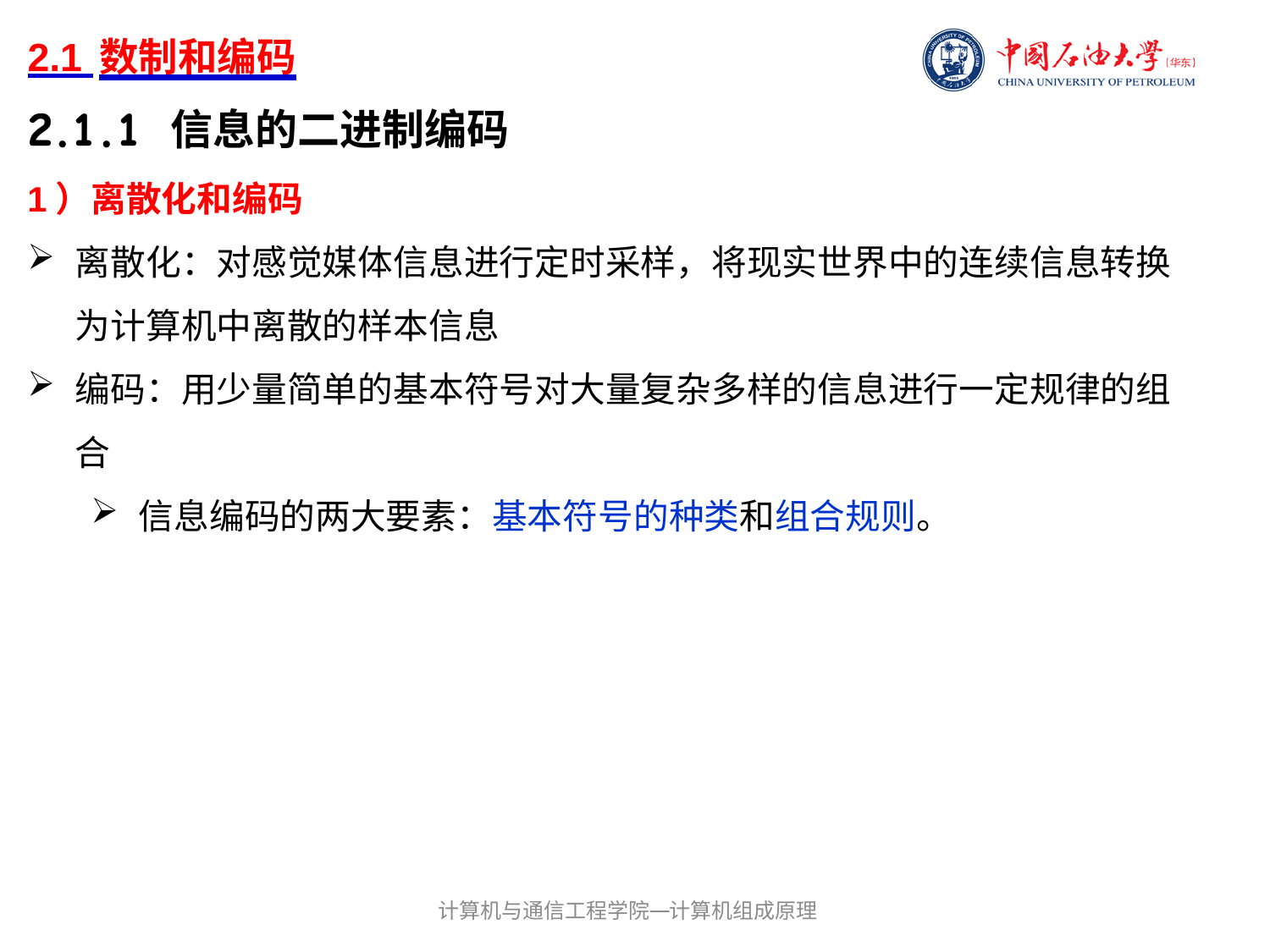

# 2.1 数制和编码
2.1.1 信息的二进制编码
1）离散化和编码
离散化：对感觉媒体信息进行定时采样，将现实世界中的连续信息转换为计算机中离散的样本信息
编码：用少量简单的基本符号对大量复杂多样的信息进行一定规律的组合
信息编码的两大要素：基本符号的种类和组合规则。
8

计算机与通信工程学院—计算机组成原理